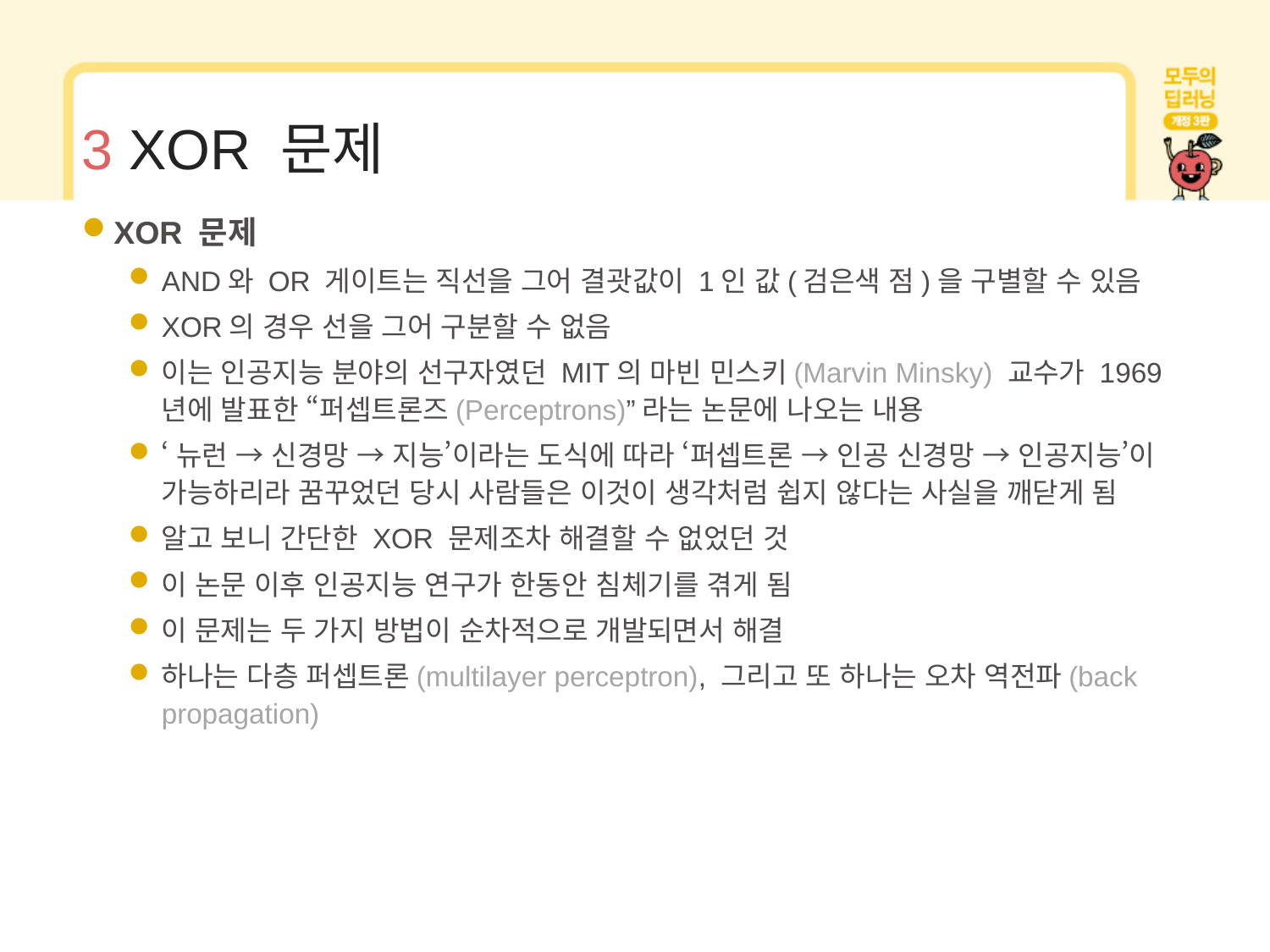

# 3 XOR 문제
XOR 문제
AND와 OR 게이트는 직선을 그어 결괏값이 1인 값(검은색 점)을 구별할 수 있음
XOR의 경우 선을 그어 구분할 수 없음
이는 인공지능 분야의 선구자였던 MIT의 마빈 민스키(Marvin Minsky) 교수가 1969년에 발표한 “퍼셉트론즈(Perceptrons)”라는 논문에 나오는 내용
‘뉴런 → 신경망 → 지능’이라는 도식에 따라 ‘퍼셉트론 → 인공 신경망 → 인공지능’이 가능하리라 꿈꾸었던 당시 사람들은 이것이 생각처럼 쉽지 않다는 사실을 깨닫게 됨
알고 보니 간단한 XOR 문제조차 해결할 수 없었던 것
이 논문 이후 인공지능 연구가 한동안 침체기를 겪게 됨
이 문제는 두 가지 방법이 순차적으로 개발되면서 해결
하나는 다층 퍼셉트론(multilayer perceptron), 그리고 또 하나는 오차 역전파(back propagation)